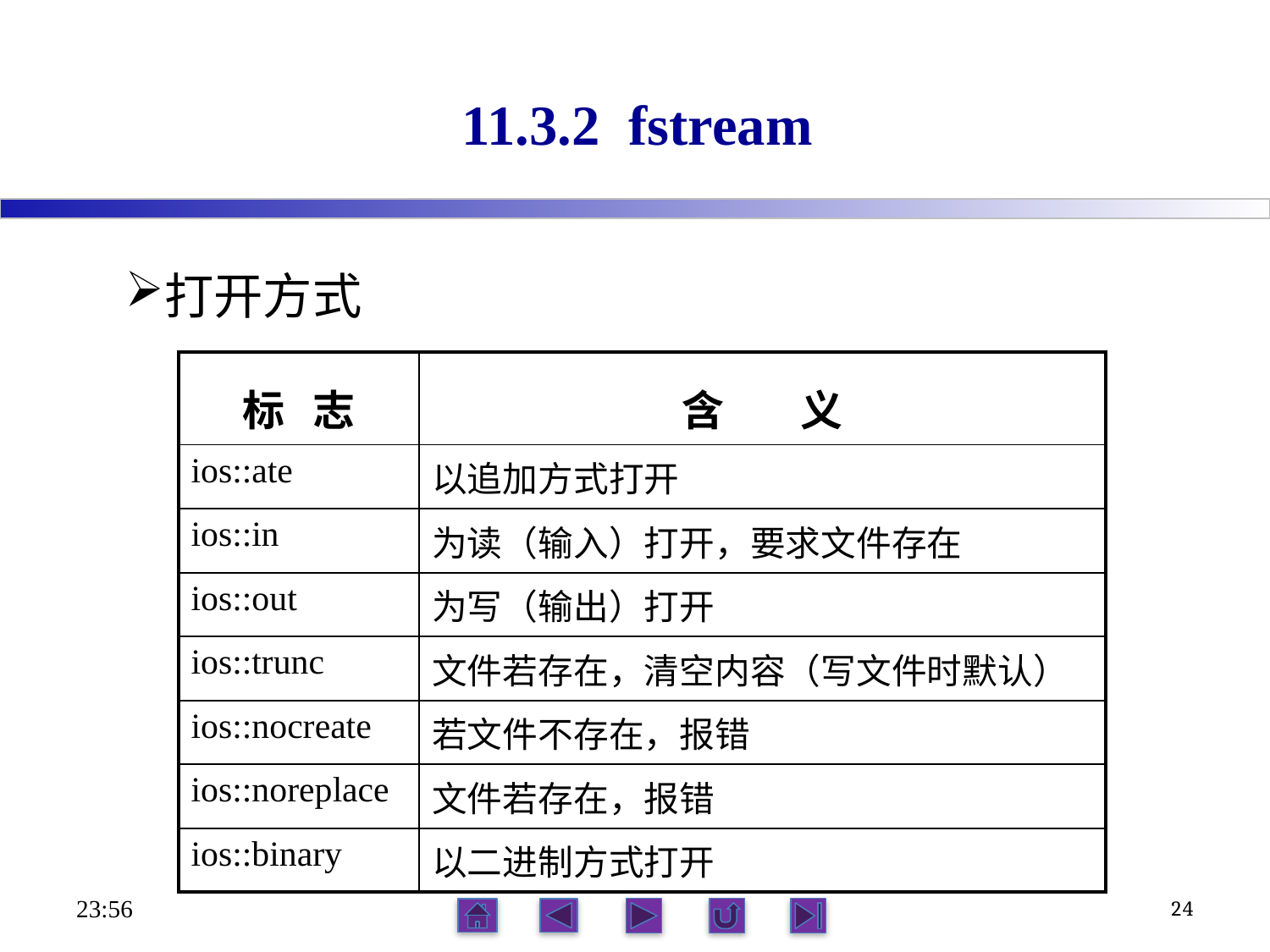

# 11.3.2  fstream
打开方式

| 标 志 | 含 义 |
| --- | --- |
| ios::ate | 以追加方式打开 |
| ios::in | 为读（输入）打开，要求文件存在 |
| ios::out | 为写（输出）打开 |
| ios::trunc | 文件若存在，清空内容（写文件时默认） |
| ios::nocreate | 若文件不存在，报错 |
| ios::noreplace | 文件若存在，报错 |
| ios::binary | 以二进制方式打开 |
23:56
24